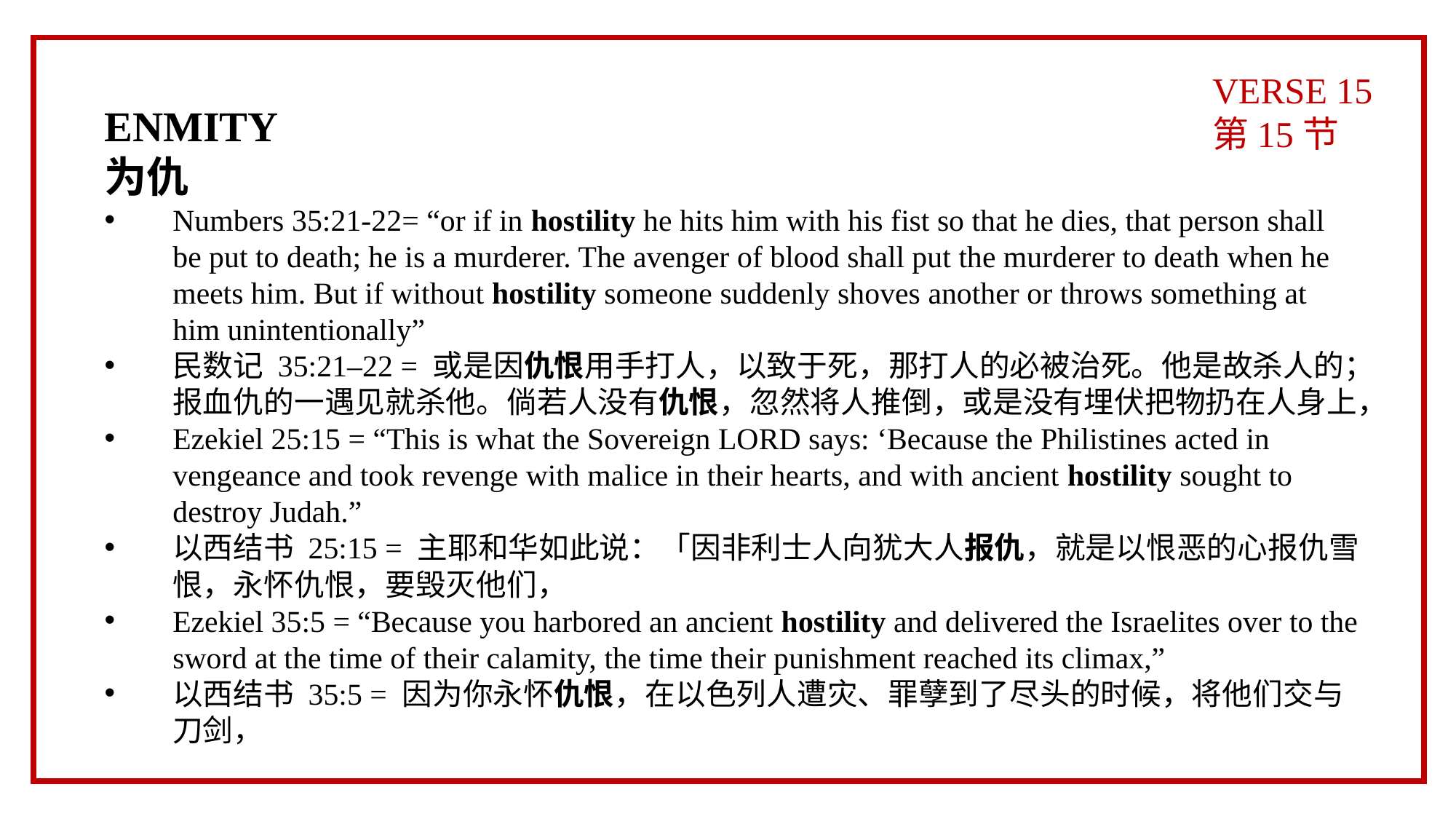

VERSE 15
第15节
ENMITY
为仇
Numbers 35:21-22= “or if in hostility he hits him with his fist so that he dies, that person shall be put to death; he is a murderer. The avenger of blood shall put the murderer to death when he meets him. But if without hostility someone suddenly shoves another or throws something at him unintentionally”
民数记 35:21–22 = 或是因仇恨用手打人，以致于死，那打人的必被治死。他是故杀人的；报血仇的一遇见就杀他。倘若人没有仇恨，忽然将人推倒，或是没有埋伏把物扔在人身上，
Ezekiel 25:15 = “This is what the Sovereign LORD says: ‘Because the Philistines acted in vengeance and took revenge with malice in their hearts, and with ancient hostility sought to destroy Judah.”
以西结书 25:15 = 主耶和华如此说：「因非利士人向犹大人报仇，就是以恨恶的心报仇雪恨，永怀仇恨，要毁灭他们，
Ezekiel 35:5 = “Because you harbored an ancient hostility and delivered the Israelites over to the sword at the time of their calamity, the time their punishment reached its climax,”
以西结书 35:5 = 因为你永怀仇恨，在以色列人遭灾、罪孽到了尽头的时候，将他们交与刀剑，